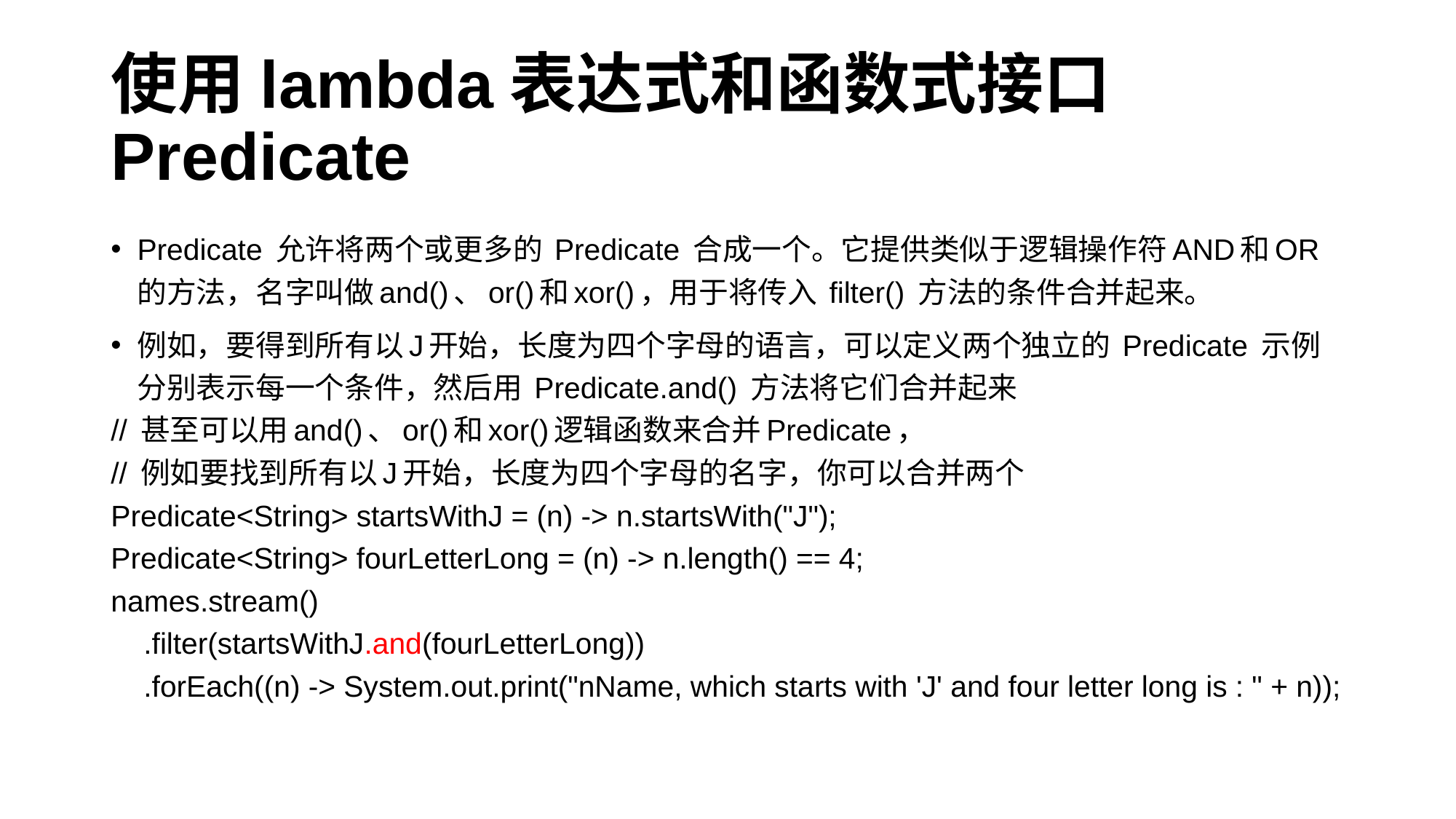

# 使用lambda表达式和函数式接口Predicate
Predicate 允许将两个或更多的 Predicate 合成一个。它提供类似于逻辑操作符AND和OR的方法，名字叫做and()、or()和xor()，用于将传入 filter() 方法的条件合并起来。
例如，要得到所有以J开始，长度为四个字母的语言，可以定义两个独立的 Predicate 示例分别表示每一个条件，然后用 Predicate.and() 方法将它们合并起来
// 甚至可以用and()、or()和xor()逻辑函数来合并Predicate，
// 例如要找到所有以J开始，长度为四个字母的名字，你可以合并两个
Predicate<String> startsWithJ = (n) -> n.startsWith("J");
Predicate<String> fourLetterLong = (n) -> n.length() == 4;
names.stream()
    .filter(startsWithJ.and(fourLetterLong))
    .forEach((n) -> System.out.print("nName, which starts with 'J' and four letter long is : " + n));